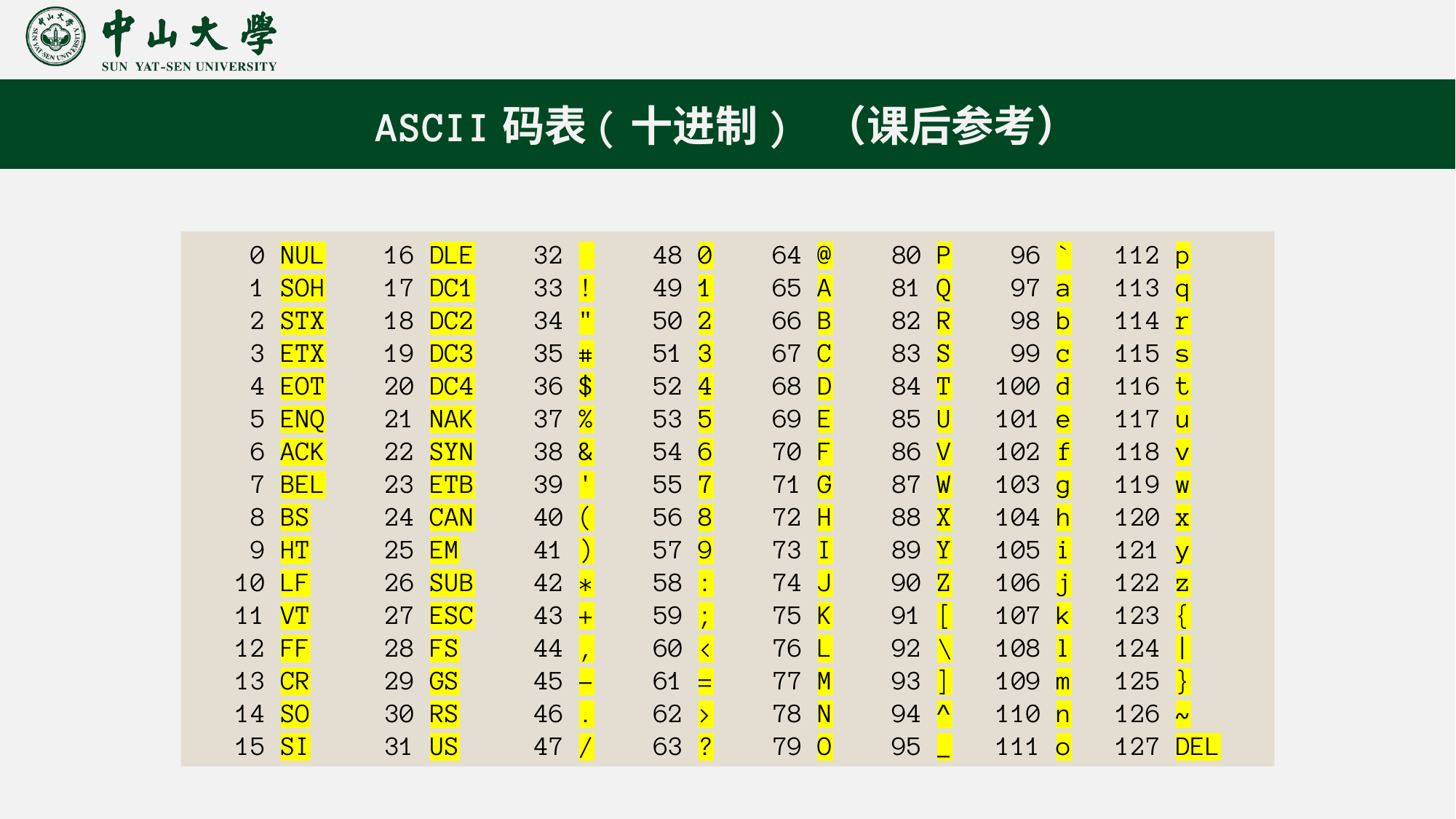

ASCII码表(十进制) （课后参考）
    0 NUL    16 DLE    32      48 0    64 @    80 P    96 `   112 p
    1 SOH    17 DC1    33 !    49 1    65 A    81 Q    97 a   113 q
    2 STX    18 DC2    34 "    50 2    66 B    82 R    98 b   114 r
    3 ETX    19 DC3    35 #    51 3    67 C    83 S    99 c   115 s
    4 EOT    20 DC4    36 $    52 4    68 D    84 T   100 d   116 t
    5 ENQ    21 NAK    37 %    53 5    69 E    85 U   101 e   117 u
    6 ACK    22 SYN    38 &    54 6    70 F    86 V   102 f   118 v
    7 BEL    23 ETB    39 '    55 7    71 G    87 W   103 g   119 w
    8 BS     24 CAN    40 (    56 8    72 H    88 X   104 h   120 x
    9 HT     25 EM     41 )    57 9    73 I    89 Y   105 i   121 y
   10 LF     26 SUB    42 *    58 :    74 J    90 Z   106 j   122 z
   11 VT     27 ESC    43 +    59 ;    75 K    91 [   107 k   123 {
   12 FF     28 FS     44 ,    60 <    76 L    92 \   108 l   124 |
   13 CR     29 GS     45 -    61 =    77 M    93 ]   109 m   125 }
   14 SO     30 RS     46 .    62 >    78 N    94 ^   110 n   126 ~
   15 SI     31 US     47 /    63 ?    79 O    95 _   111 o   127 DEL